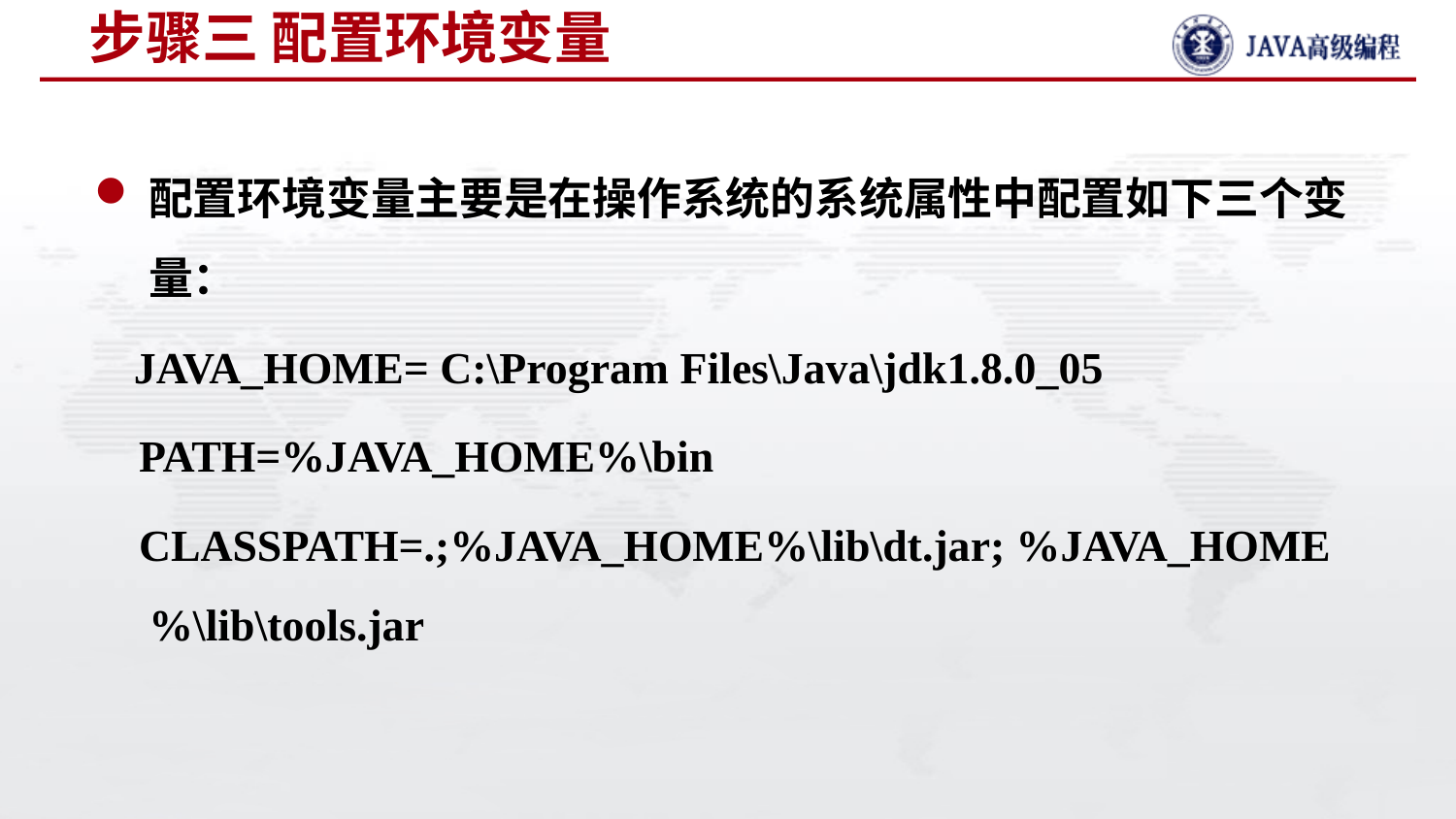

# 步骤三 配置环境变量
配置环境变量主要是在操作系统的系统属性中配置如下三个变量：
    JAVA_HOME= C:\Program Files\Java\jdk1.8.0_05
    PATH=%JAVA_HOME%\bin
    CLASSPATH=.;%JAVA_HOME%\lib\dt.jar; %JAVA_HOME%\lib\tools.jar